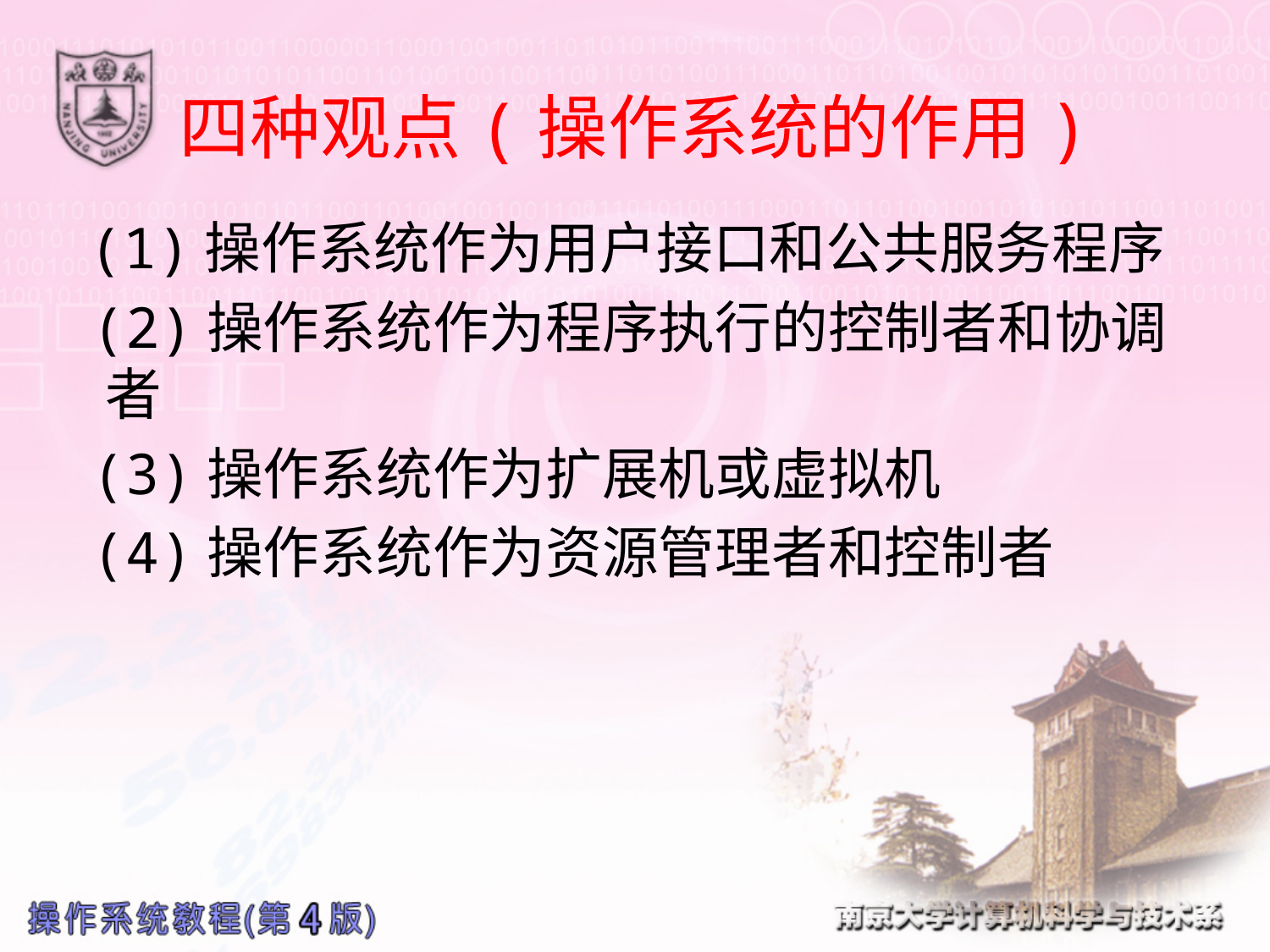

# 四种观点(操作系统的作用)
   (1)操作系统作为用户接口和公共服务程序
 (2)操作系统作为程序执行的控制者和协调者
 (3)操作系统作为扩展机或虚拟机
 (4)操作系统作为资源管理者和控制者